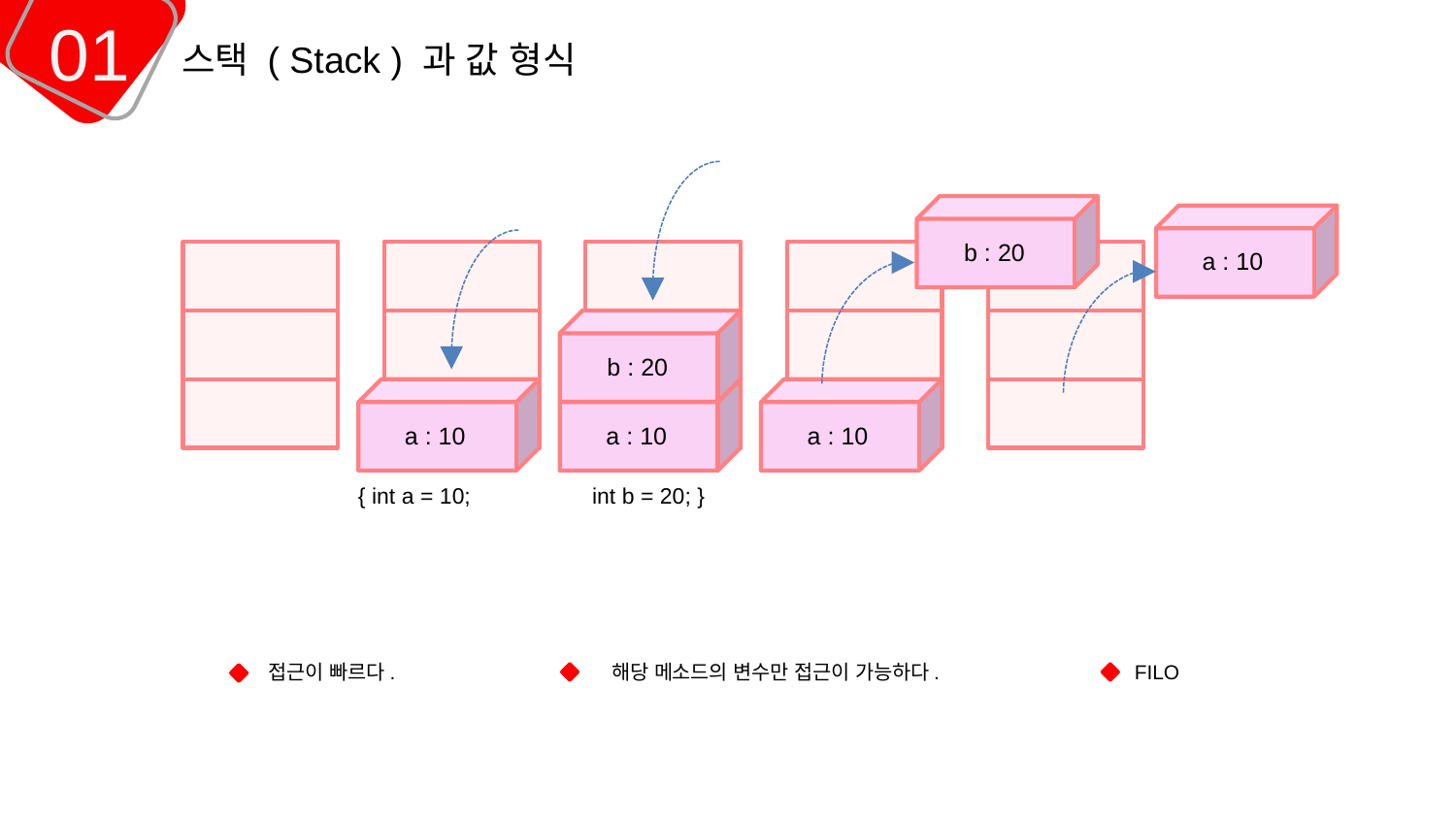

01
스택 ( Stack ) 과 값 형식

b : 20

a : 10

b : 20

a : 10

a : 10

a : 10
                { int a = 10; 	       int b = 20; }
해당 메소드의 변수만 접근이 가능하다.
FILO
접근이 빠르다.